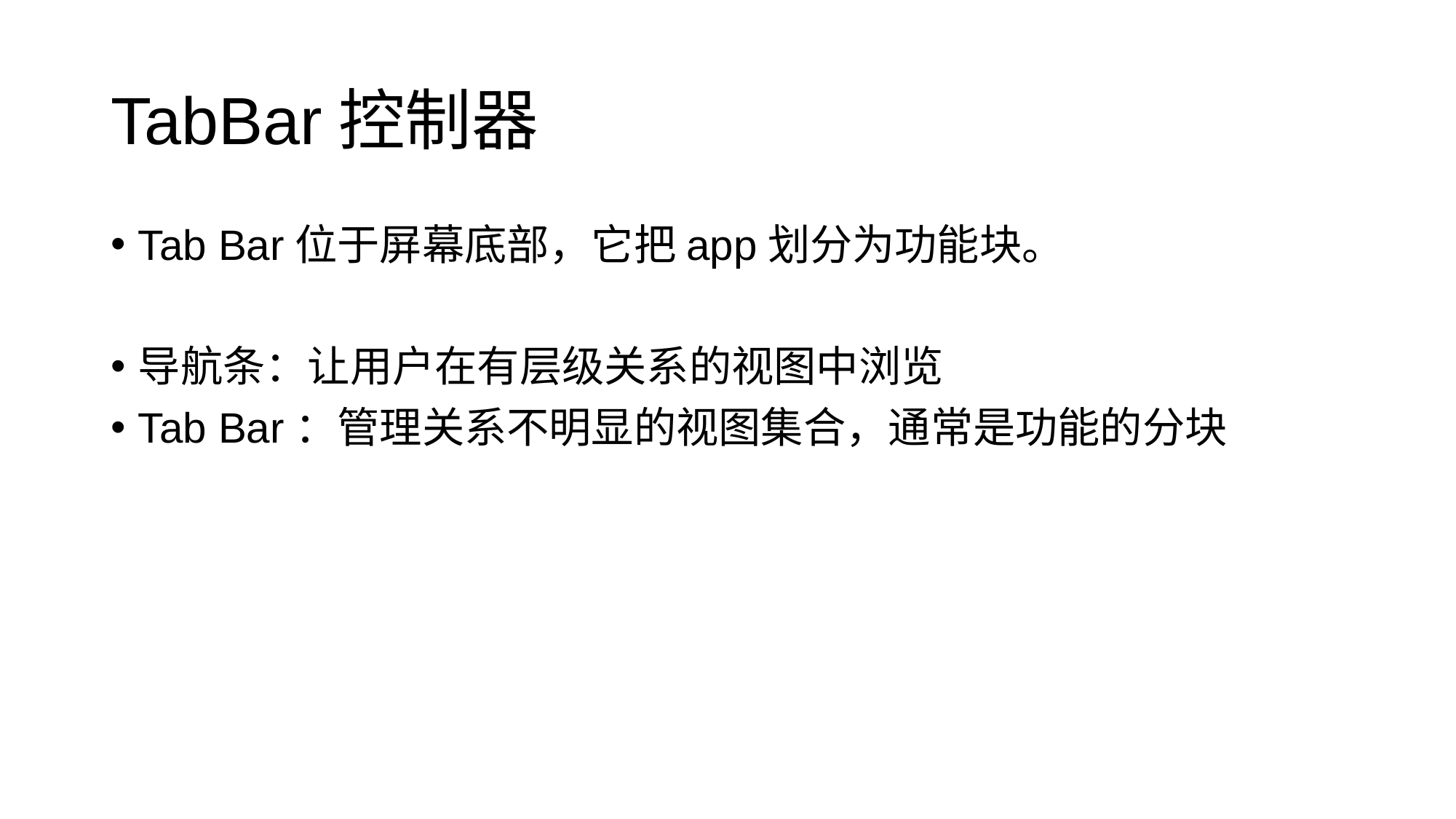

# TabBar控制器
Tab Bar位于屏幕底部，它把app划分为功能块。

导航条：让用户在有层级关系的视图中浏览
Tab Bar：管理关系不明显的视图集合，通常是功能的分块